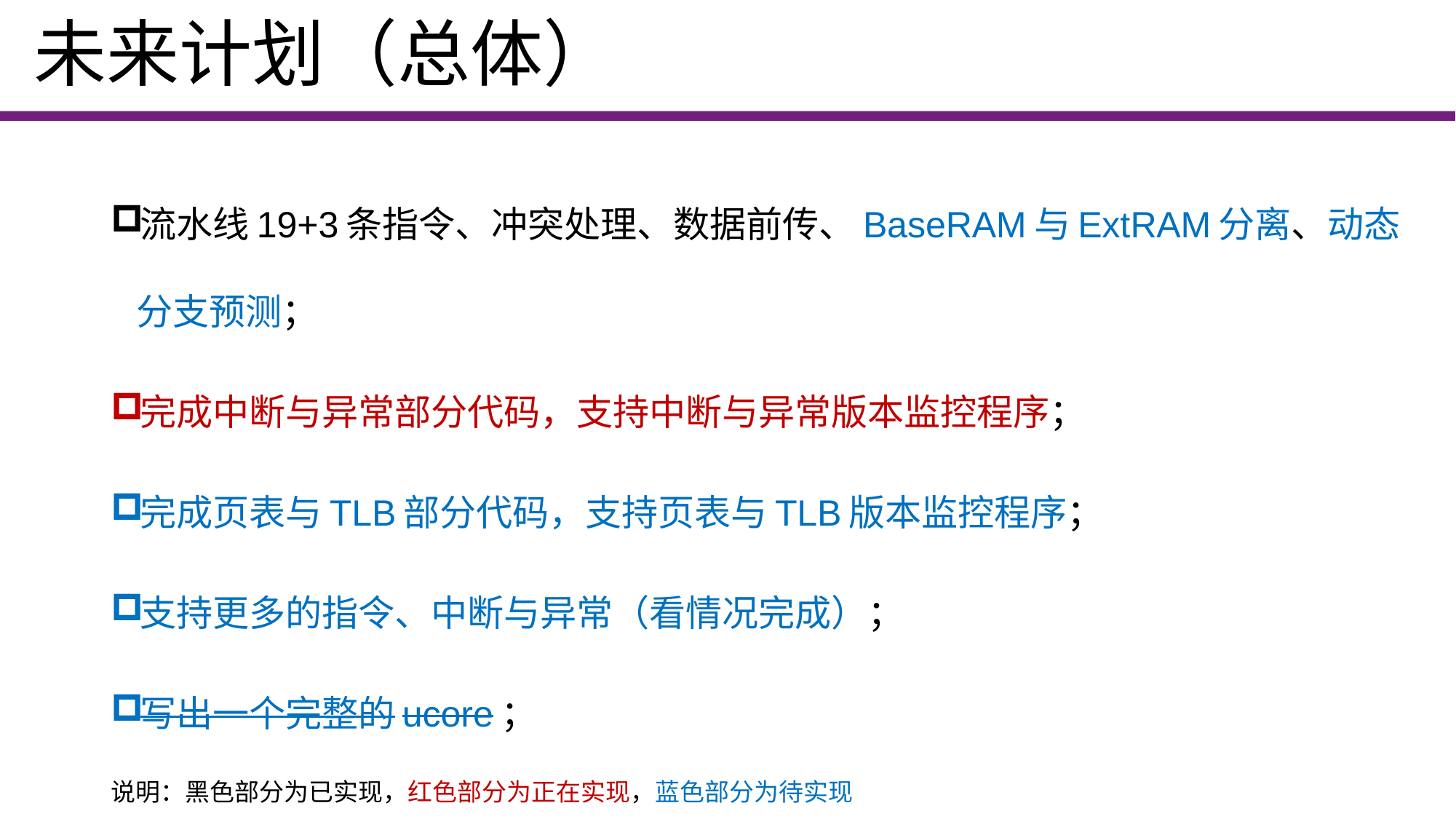

# 未来计划（总体）

流水线19+3条指令、冲突处理、数据前传、BaseRAM与ExtRAM分离、动态分支预测；
完成中断与异常部分代码，支持中断与异常版本监控程序；
完成页表与TLB部分代码，支持页表与TLB版本监控程序；
支持更多的指令、中断与异常（看情况完成）；
写出一个完整的ucore；
说明：黑色部分为已实现，红色部分为正在实现，蓝色部分为待实现